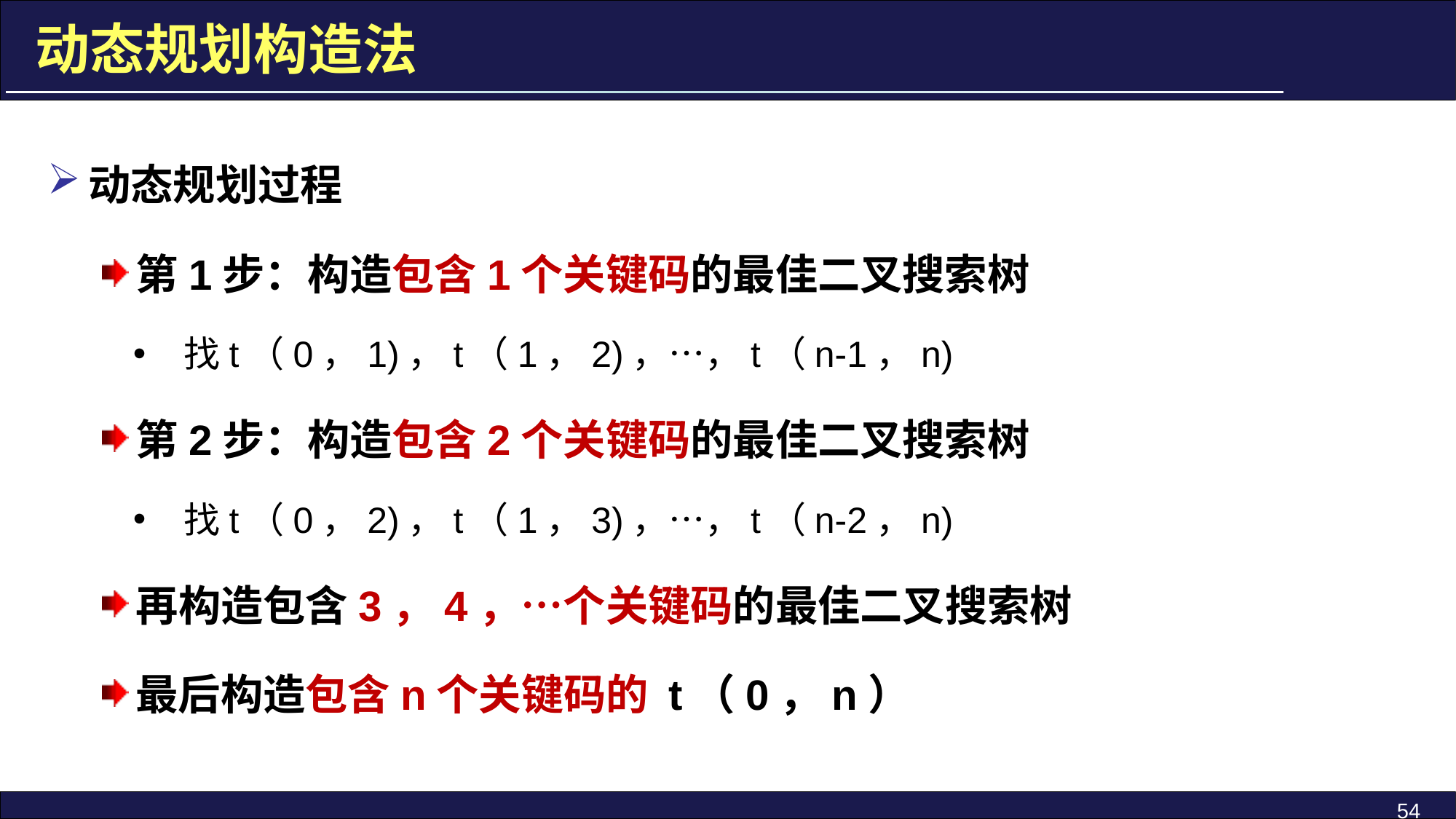

# 动态规划构造法
动态规划过程
第1步：构造包含1个关键码的最佳二叉搜索树
找t（0，1)，t（1，2)，…，t（n-1，n)
第2步：构造包含2个关键码的最佳二叉搜索树
找t（0，2)，t（1，3)，…，t（n-2，n)
再构造包含3，4，…个关键码的最佳二叉搜索树
最后构造包含n个关键码的 t（0，n）

54